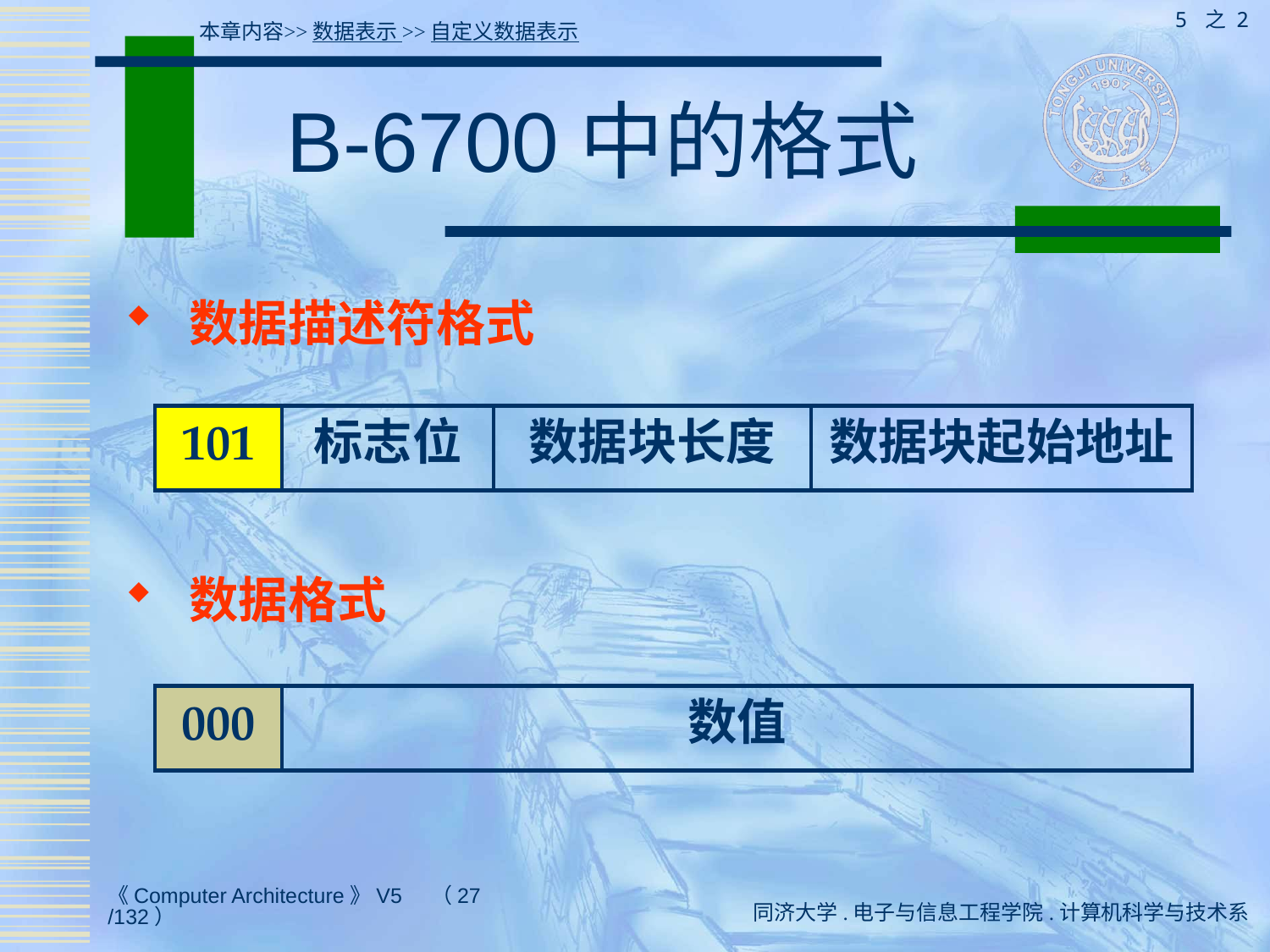

5 之 2
本章内容>>数据表示 >>自定义数据表示
# B-6700中的格式
  数据描述符格式

  数据格式

101
标志位
数据块长度
数据块起始地址
000
数值